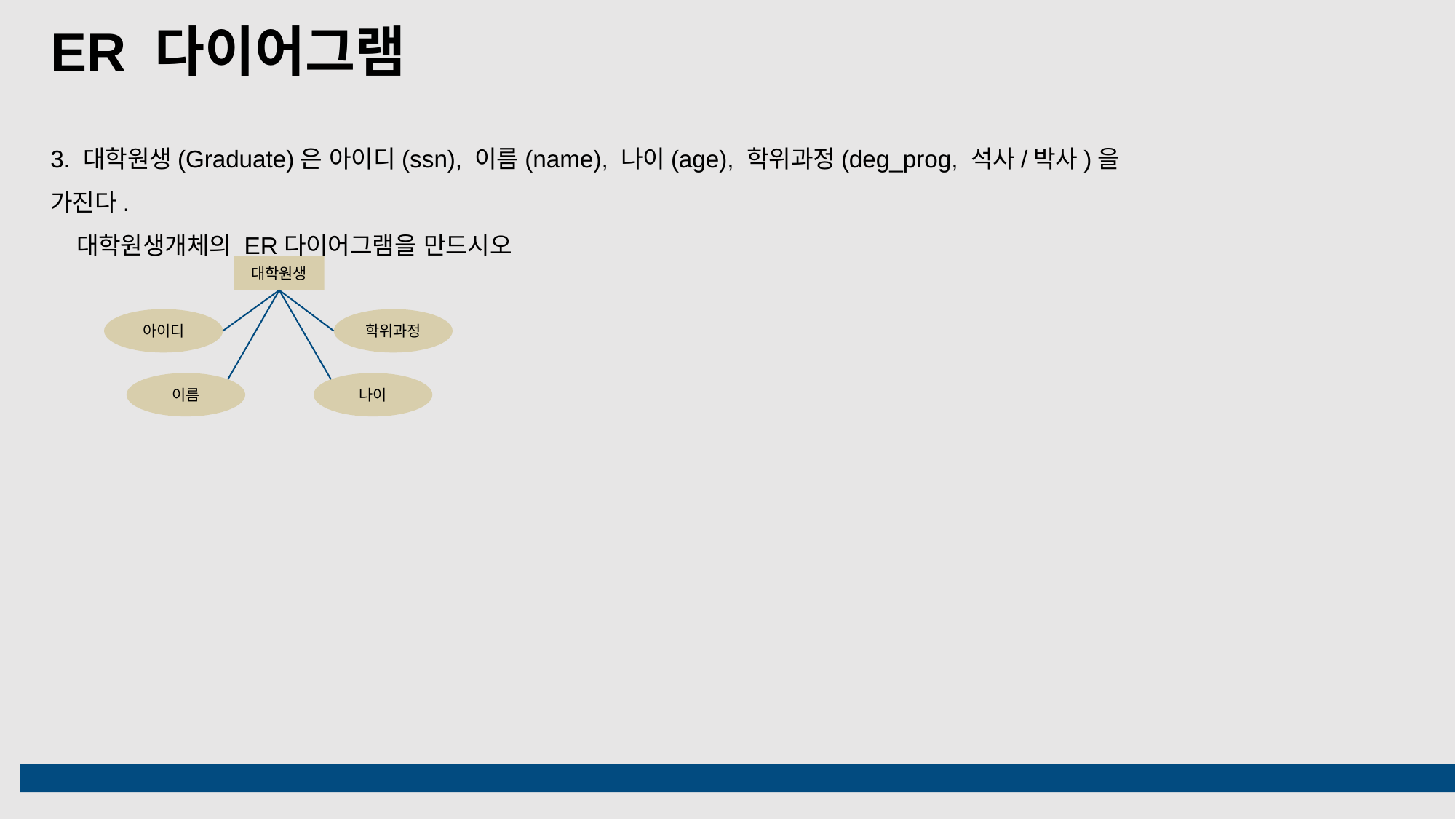

ER 다이어그램
3. 대학원생(Graduate)은 아이디(ssn), 이름(name), 나이(age), 학위과정(deg_prog, 석사/박사)을 가진다.
   대학원생개체의 ER다이어그램을 만드시오
대학원생
아이디
학위과정
이름
나이